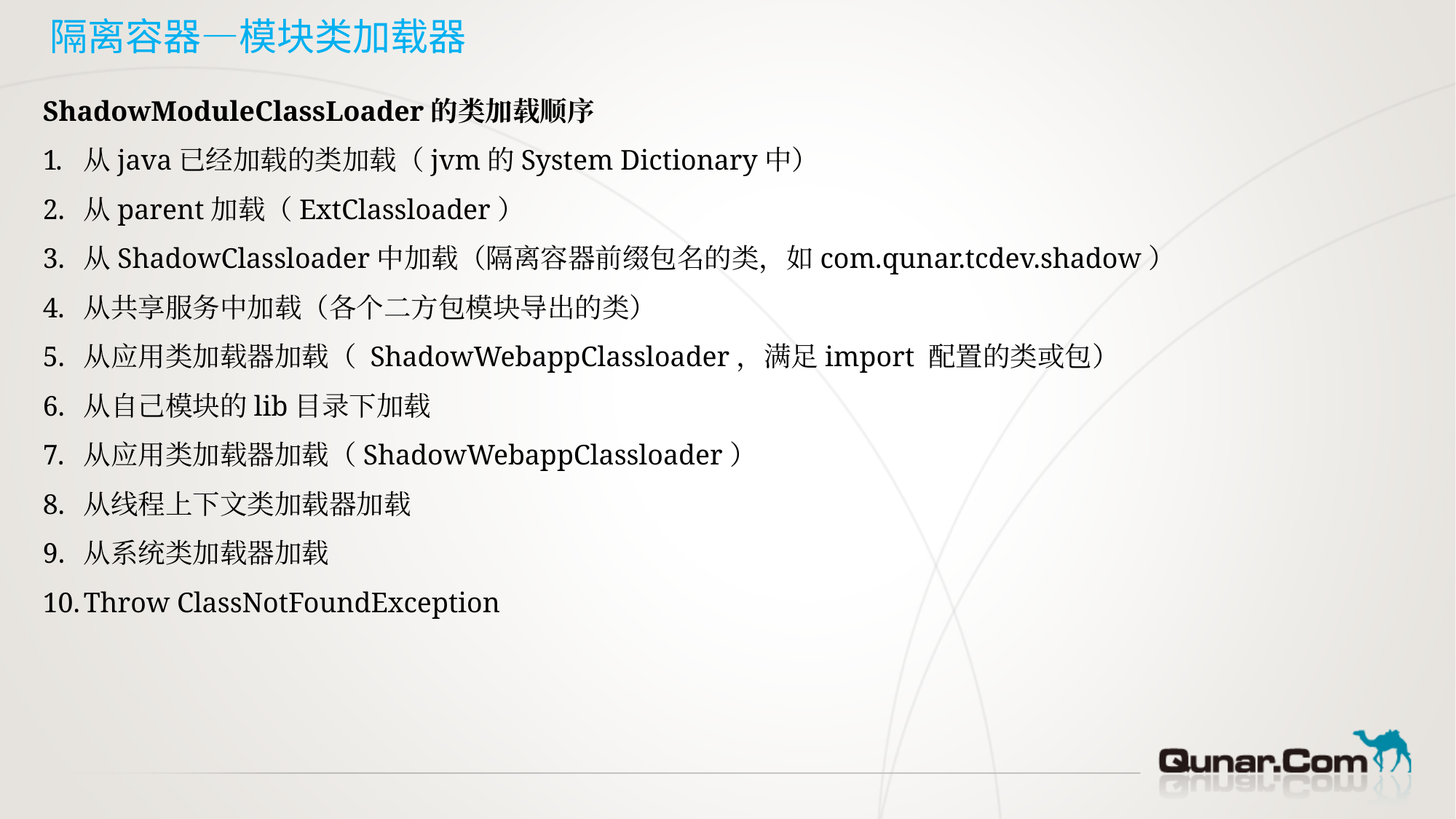

# 隔离容器—模块类加载器
ShadowModuleClassLoader的类加载顺序
从java已经加载的类加载（jvm的System Dictionary中）
从parent加载（ExtClassloader）
从ShadowClassloader中加载（隔离容器前缀包名的类，如com.qunar.tcdev.shadow）
从共享服务中加载（各个二方包模块导出的类）
从应用类加载器加载（ ShadowWebappClassloader，满足import 配置的类或包）
从自己模块的lib目录下加载
从应用类加载器加载（ShadowWebappClassloader）
从线程上下文类加载器加载
从系统类加载器加载
Throw ClassNotFoundException